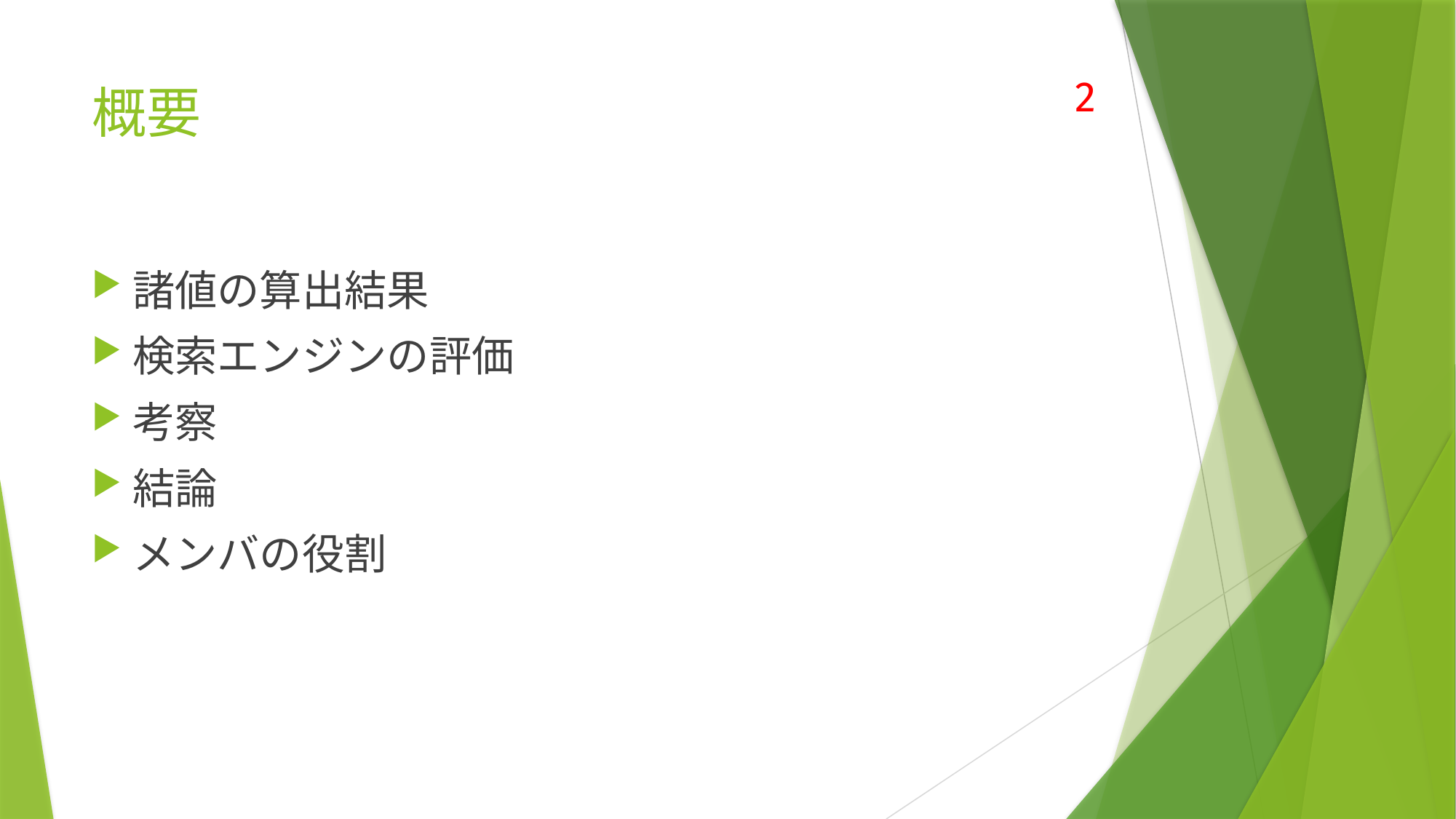

# 概要
2
諸値の算出結果
検索エンジンの評価
考察
結論
メンバの役割